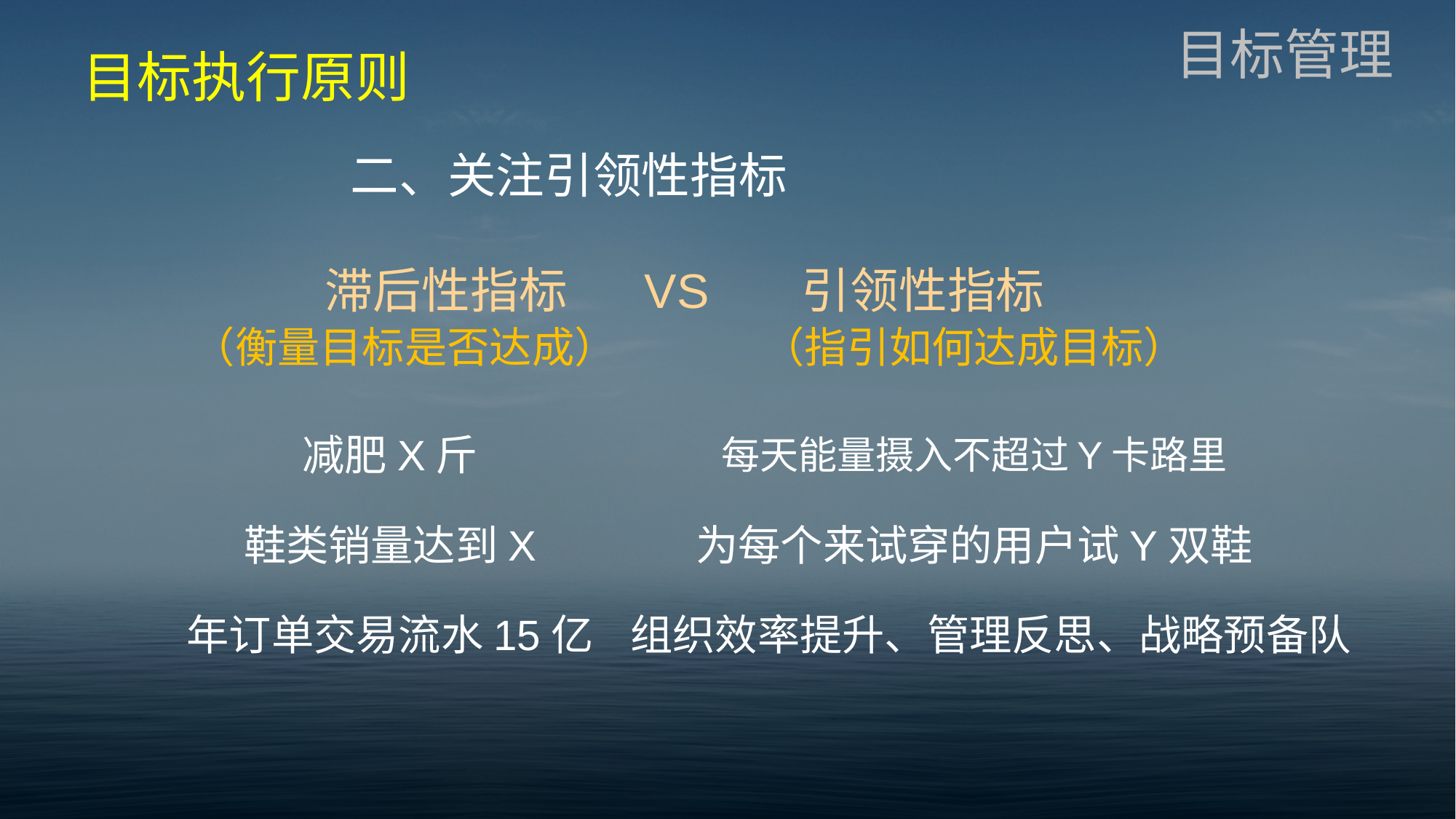

目标管理
目标执行原则
二、关注引领性指标
滞后性指标      VS      引领性指标
（衡量目标是否达成）
（指引如何达成目标）
减肥X斤
每天能量摄入不超过Y卡路里
鞋类销量达到X
为每个来试穿的用户试Y双鞋
年订单交易流水15亿
组织效率提升、管理反思、战略预备队